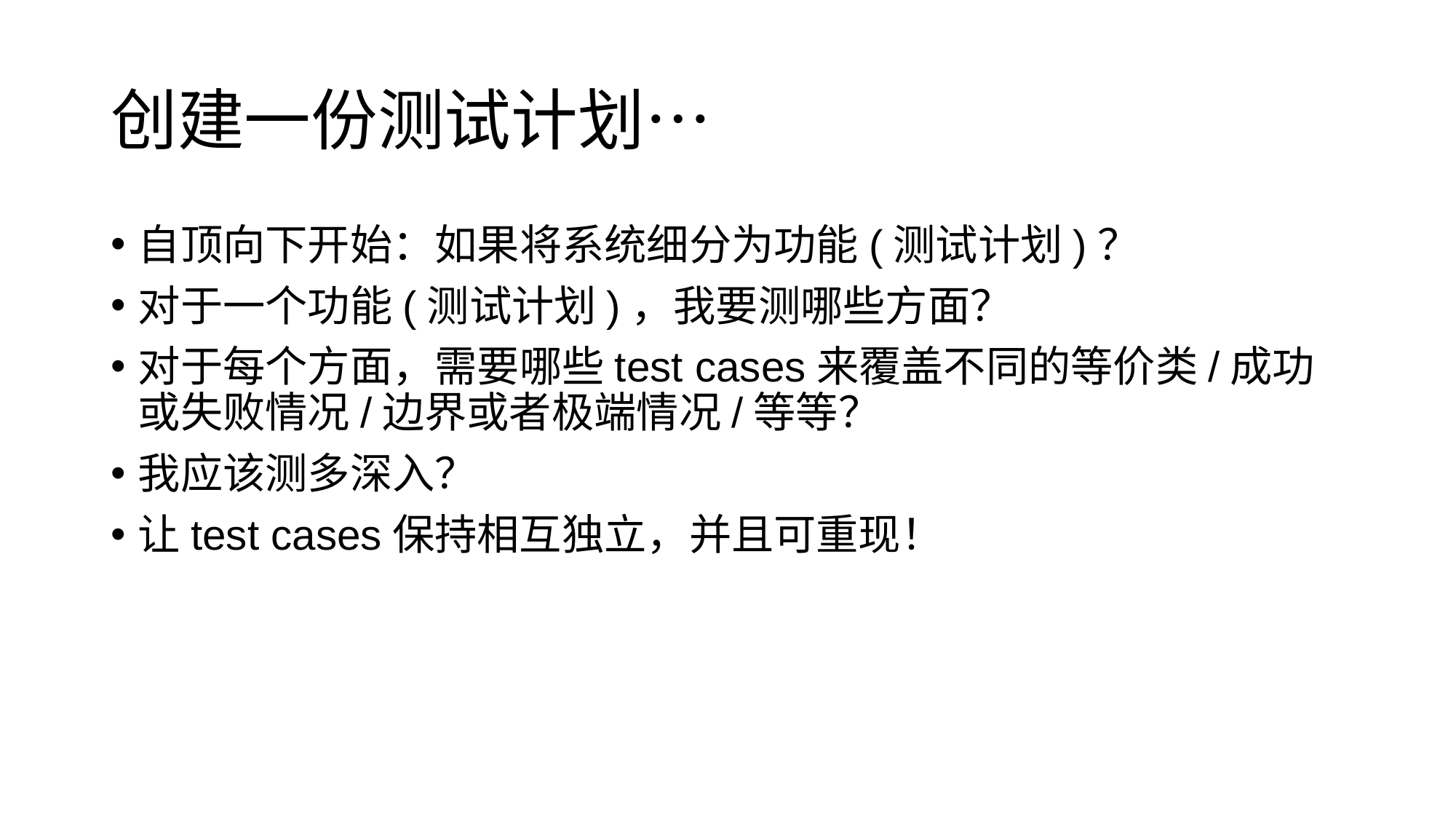

# 创建一份测试计划…
自顶向下开始：如果将系统细分为功能(测试计划)？
对于一个功能(测试计划)，我要测哪些方面？
对于每个方面，需要哪些test cases来覆盖不同的等价类/成功或失败情况/边界或者极端情况/等等？
我应该测多深入？
让test cases保持相互独立，并且可重现！